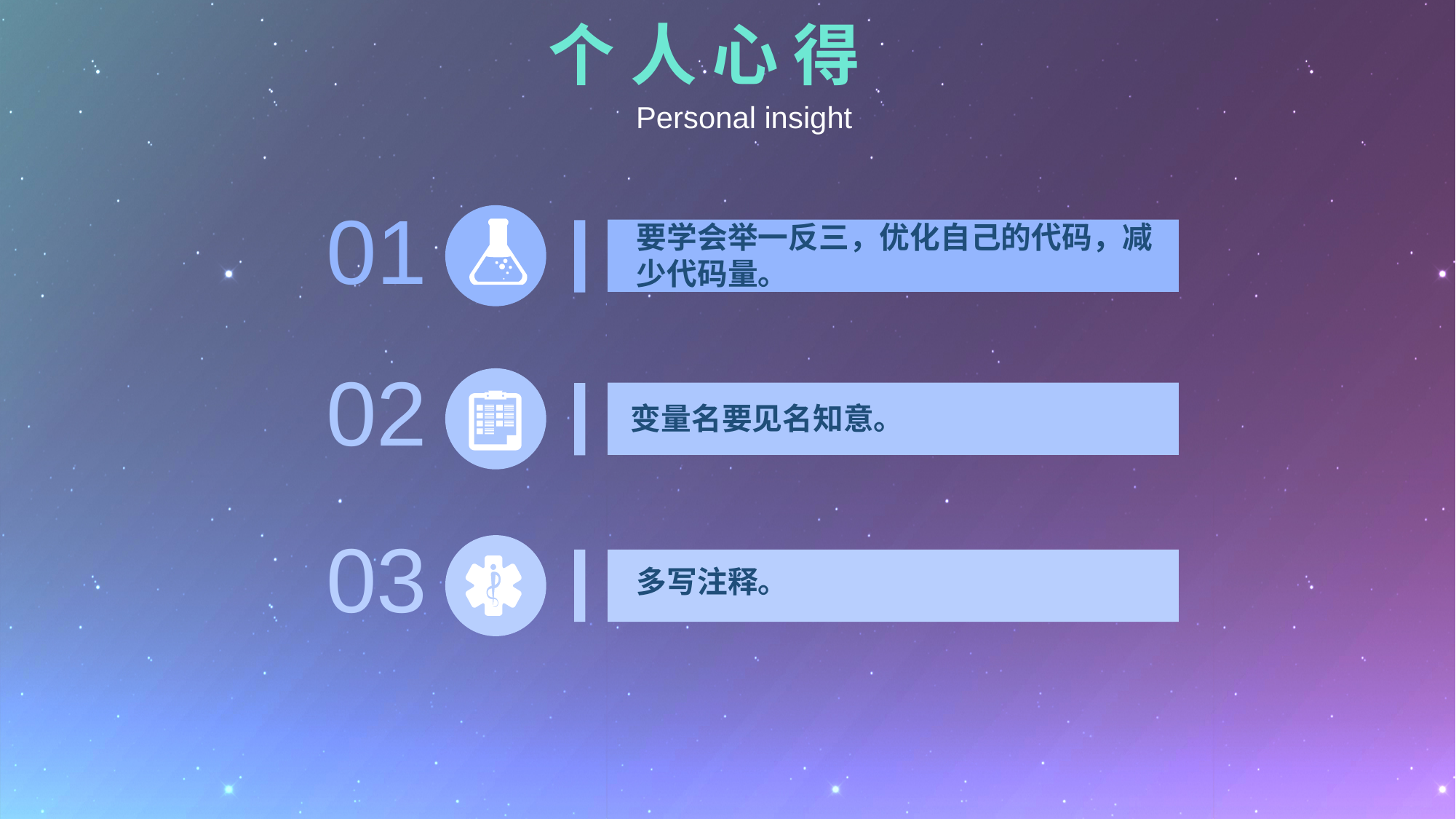

个 人 心 得
Personal insight

01

要学会举一反三，优化自己的代码，减
少代码量。

02

变量名要见名知意。

03

多写注释。